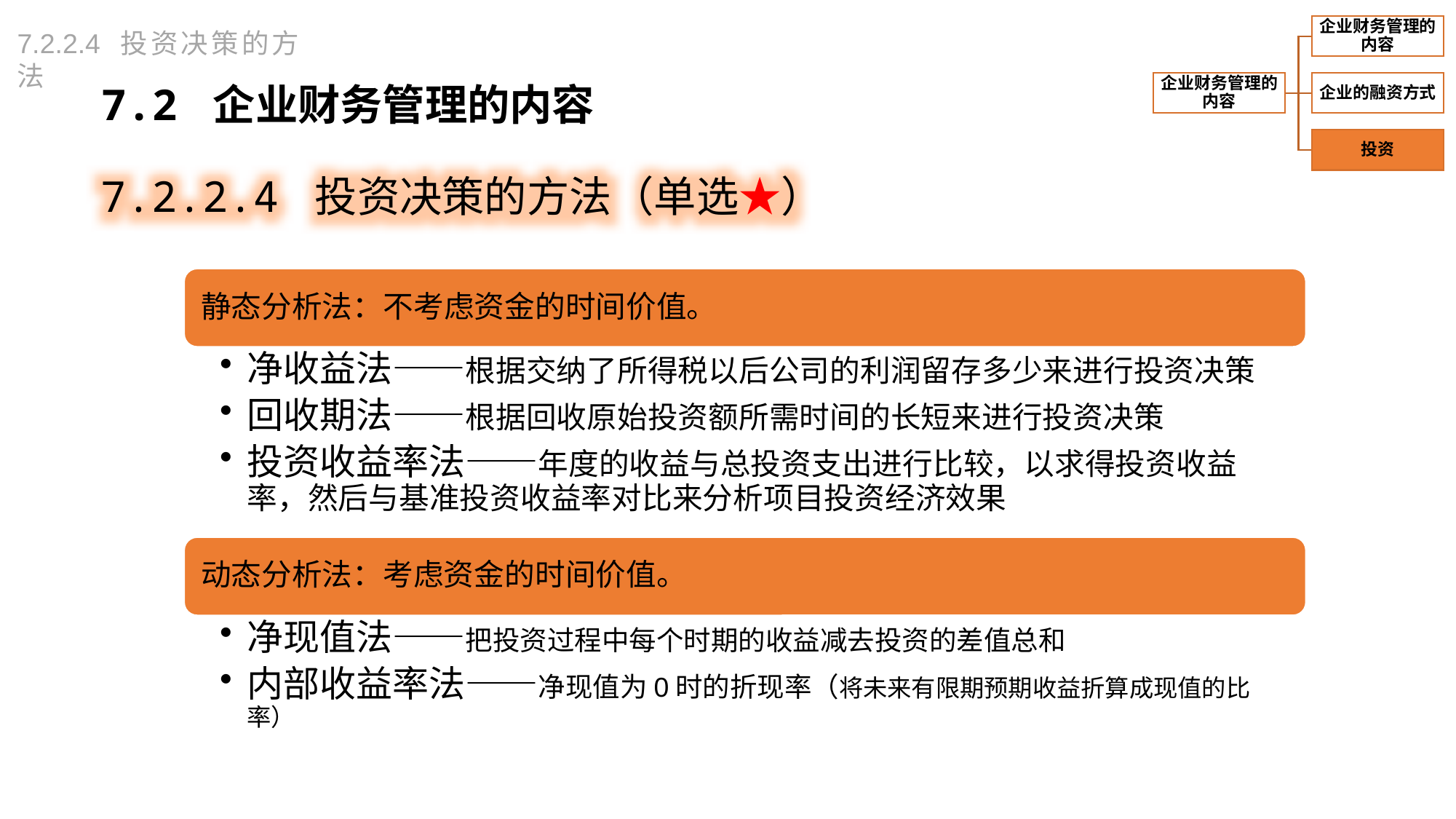

企业财务管理的内容
企业财务管理的内容
企业的融资方式
投资
7.2.2.4 投资决策的方法
7.2 企业财务管理的内容
7.2.2.4 投资决策的方法（单选★）
静态分析法：不考虑资金的时间价值。
净收益法——根据交纳了所得税以后公司的利润留存多少来进行投资决策
回收期法——根据回收原始投资额所需时间的长短来进行投资决策
投资收益率法——年度的收益与总投资支出进行比较，以求得投资收益率，然后与基准投资收益率对比来分析项目投资经济效果
动态分析法：考虑资金的时间价值。
净现值法——把投资过程中每个时期的收益减去投资的差值总和
内部收益率法——净现值为0时的折现率（将未来有限期预期收益折算成现值的比率）